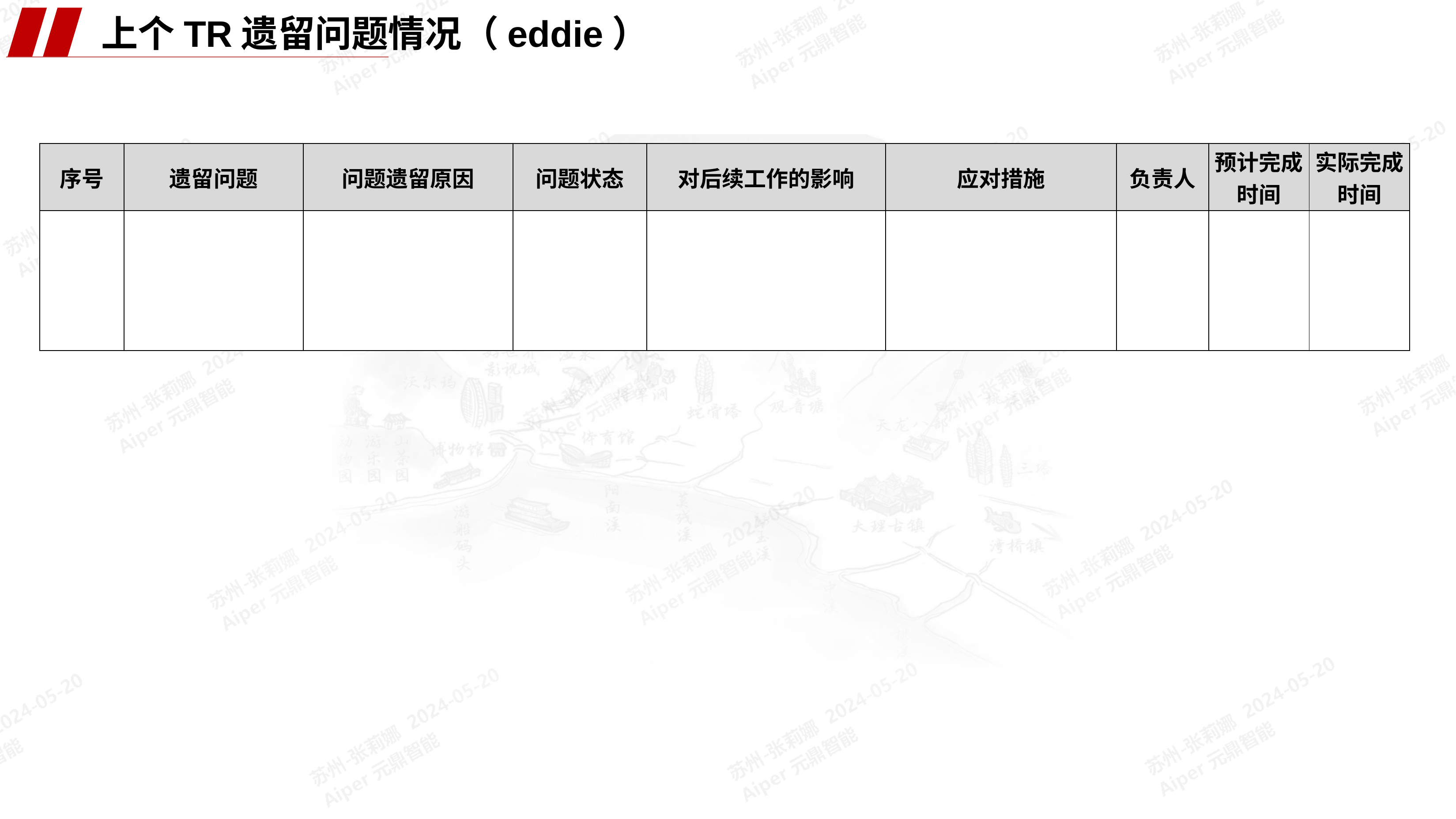

上个TR遗留问题情况（eddie）
| 序号 | 遗留问题 | 问题遗留原因 | 问题状态 | 对后续工作的影响 | 应对措施 | 负责人 | 预计完成时间 | 实际完成时间 |
| --- | --- | --- | --- | --- | --- | --- | --- | --- |
|  |  |  |  |  |  |  |  |  |